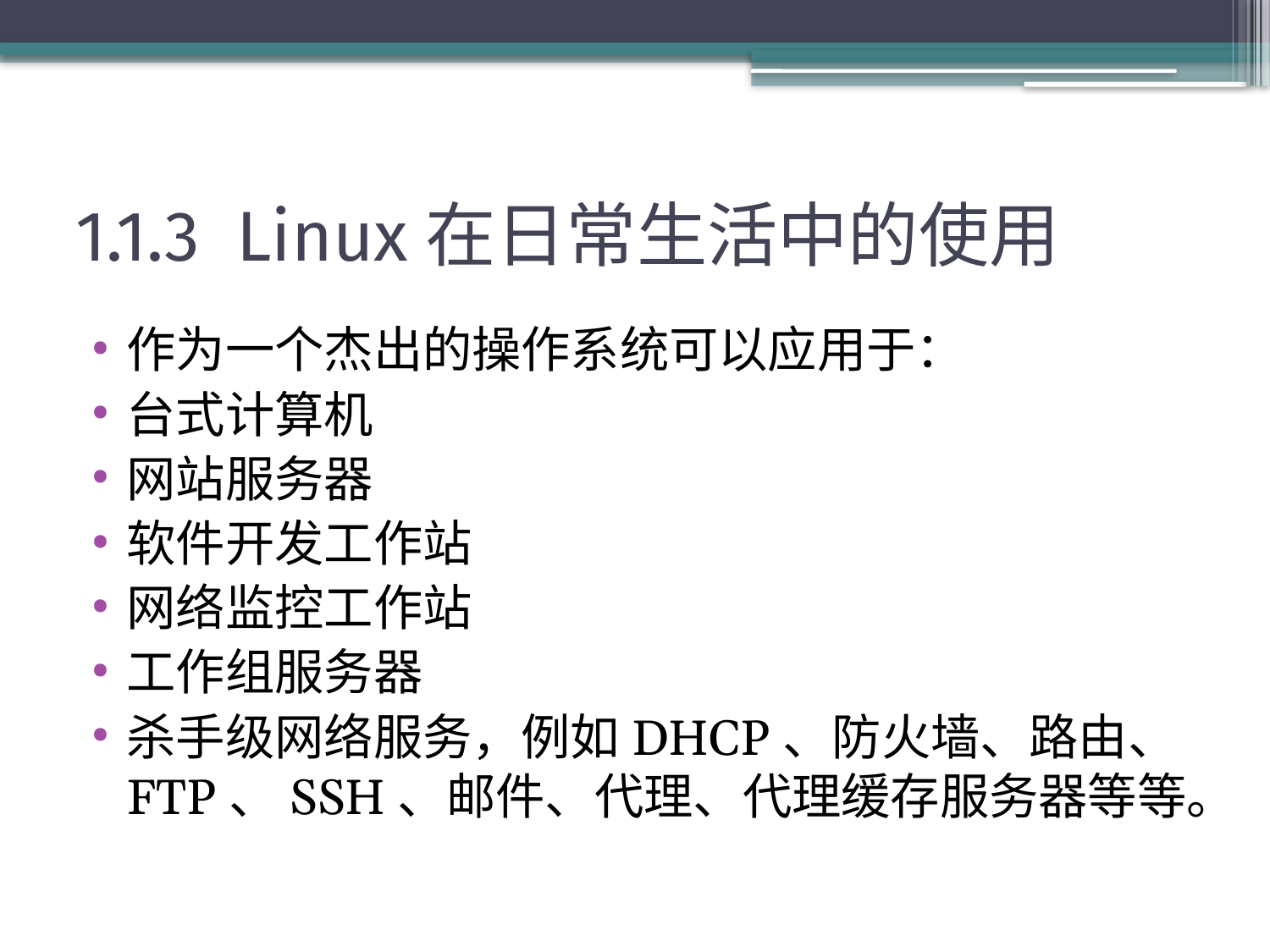

# 1.1.3  Linux在日常生活中的使用
作为一个杰出的操作系统可以应用于：
台式计算机
网站服务器
软件开发工作站
网络监控工作站
工作组服务器
杀手级网络服务，例如DHCP、防火墙、路由、FTP、SSH、邮件、代理、代理缓存服务器等等。